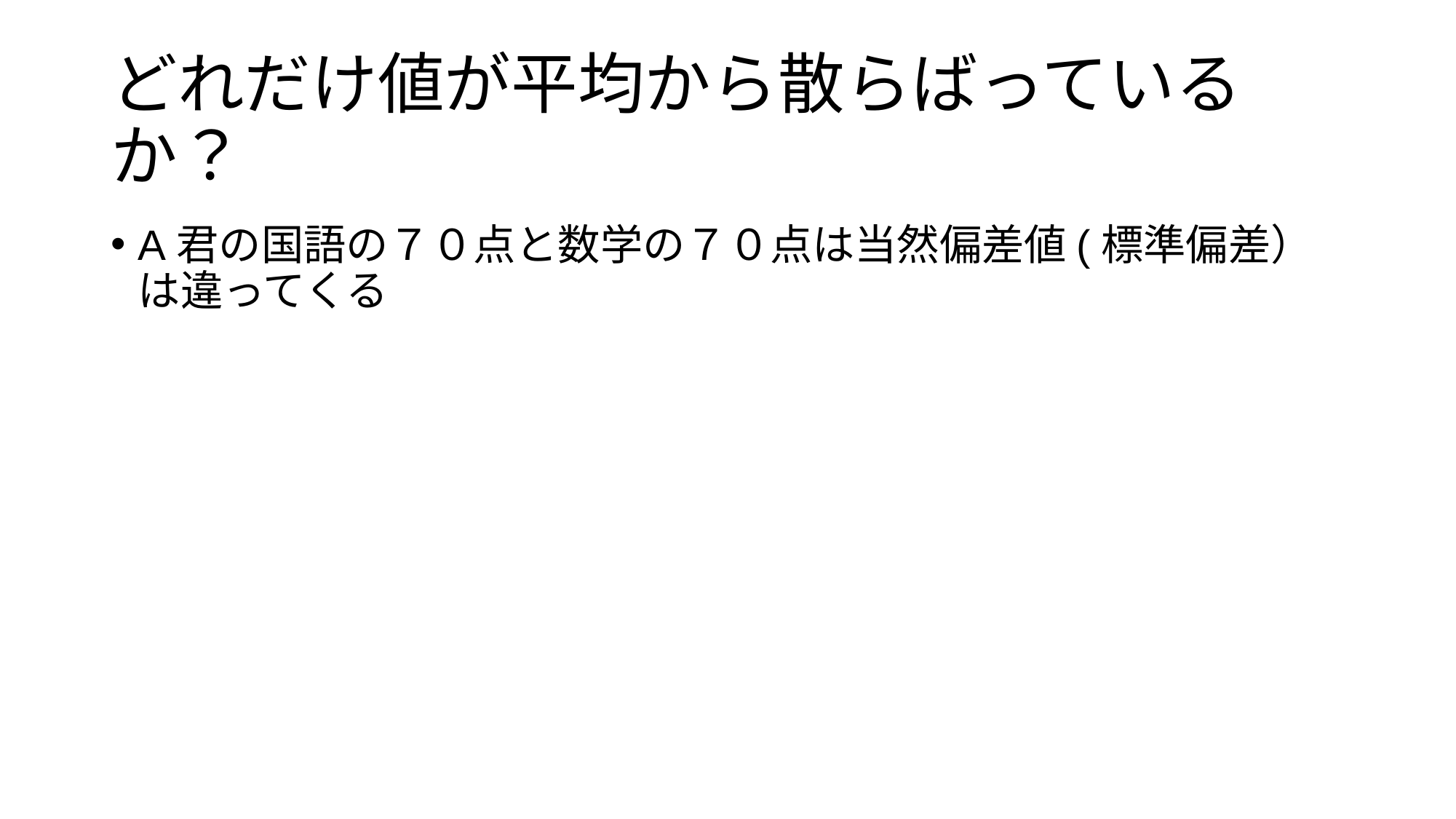

# どれだけ値が平均から散らばっているか？
A君の国語の７０点と数学の７０点は当然偏差値(標準偏差）は違ってくる